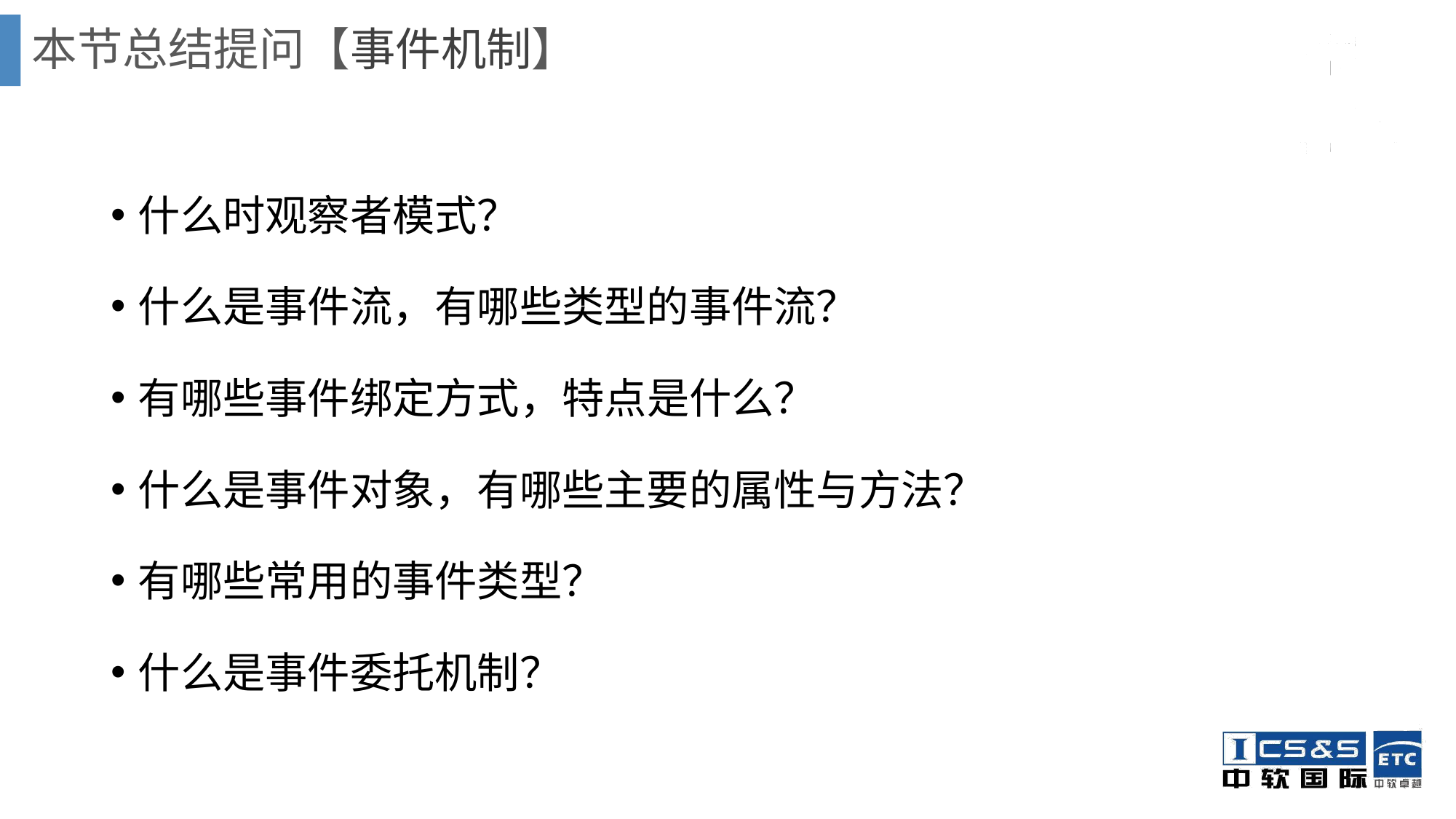

# 本节总结提问【事件机制】
什么时观察者模式？
什么是事件流，有哪些类型的事件流？
有哪些事件绑定方式，特点是什么？
什么是事件对象，有哪些主要的属性与方法？
有哪些常用的事件类型？
什么是事件委托机制？